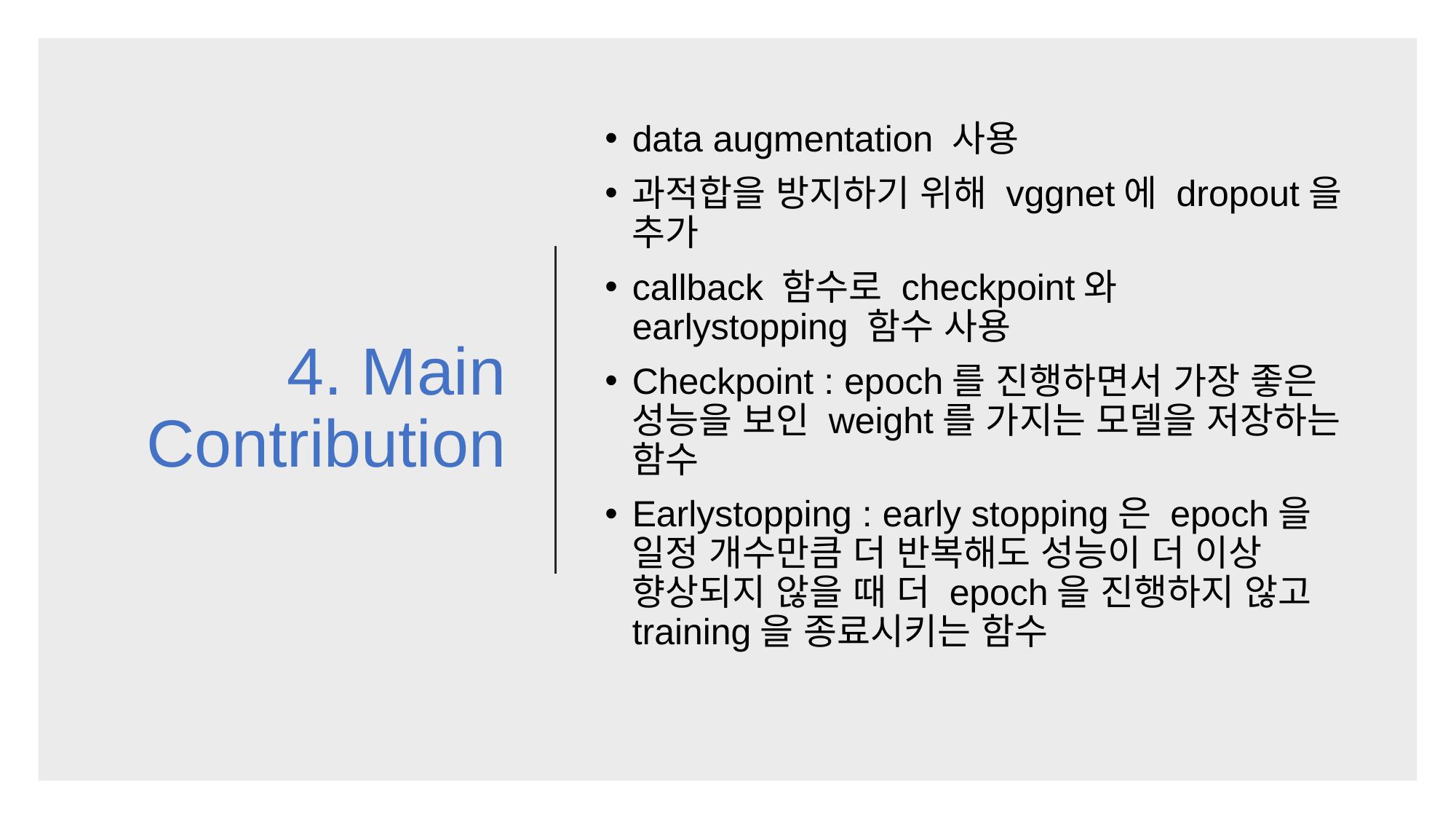

# 4. Main Contribution
data augmentation 사용
과적합을 방지하기 위해 vggnet에 dropout을 추가
callback 함수로 checkpoint와 earlystopping 함수 사용
Checkpoint : epoch를 진행하면서 가장 좋은 성능을 보인 weight를 가지는 모델을 저장하는 함수
Earlystopping : early stopping은 epoch을 일정 개수만큼 더 반복해도 성능이 더 이상 향상되지 않을 때 더 epoch을 진행하지 않고 training을 종료시키는 함수